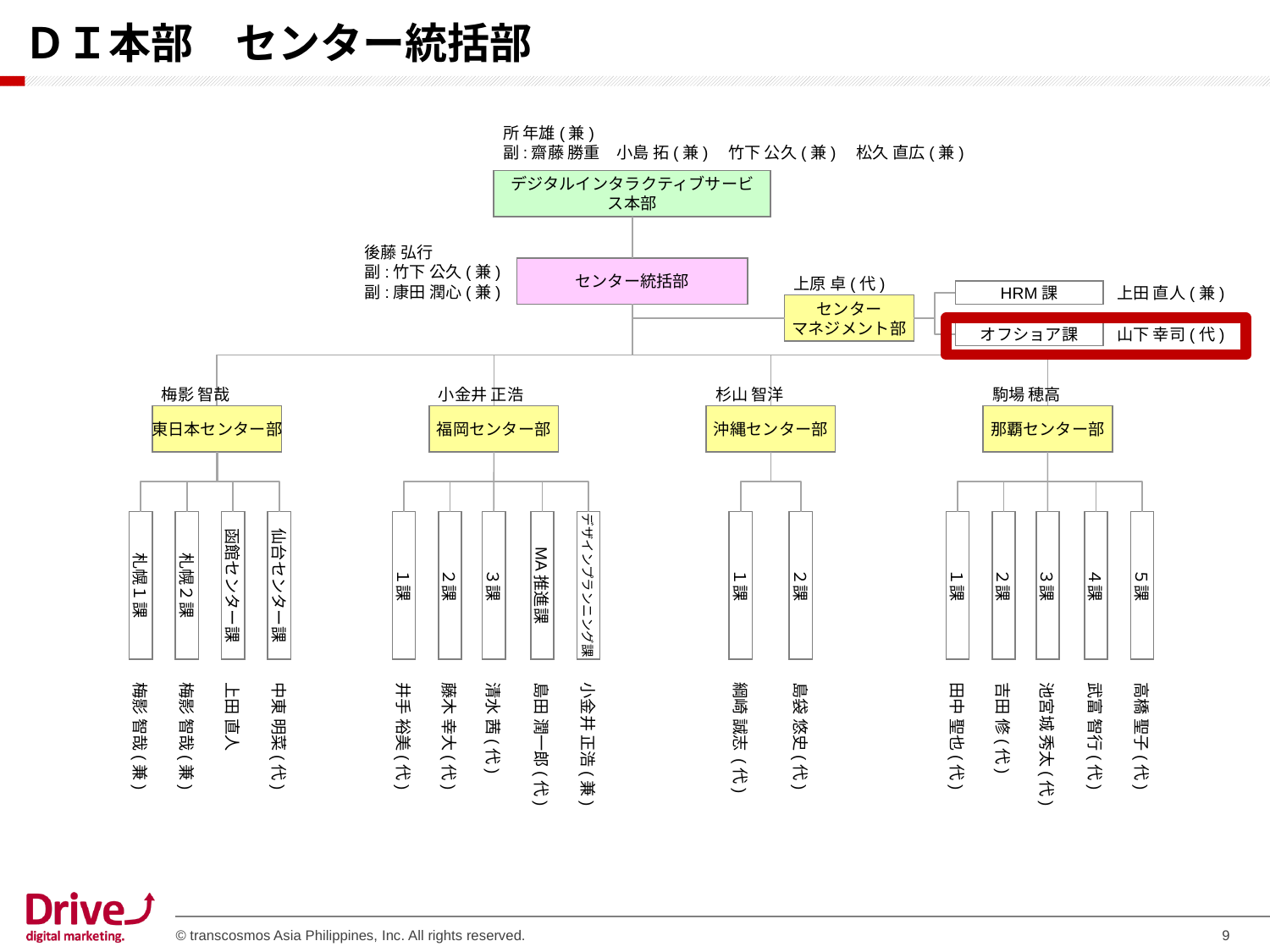

# ＤＩ本部　センター統括部
所 年雄(兼)
副:齋藤 勝重　小島 拓(兼)　竹下 公久(兼)　松久 直広(兼)
デジタルインタラクティブサービス本部
後藤 弘行
副:竹下 公久(兼)
副:康田 潤心(兼)
センター統括部
上原 卓(代)
HRM課
上田 直人(兼)
センター
マネジメント部

オフショア課
山下 幸司(代)
梅影 智哉
小金井 正浩
杉山 智洋
駒場 穂高
東日本センター部
福岡センター部
沖縄センター部
那覇センター部
札幌１課
札幌２課
函館センター課
仙台センター課
１課
２課
３課
MA推進課
デザインプランニング課
１課
２課
１課
２課
３課
４課
５課
梅影 智哉(兼)
梅影 智哉(兼)
上田 直人
中東 明菜(代)
井手 裕美(代)
藤木 幸大(代)
清水 茜(代)
島田 潤一郎(代)
小金井 正浩(兼)
綱崎 誠志 (代)
島袋 悠史(代)
田中 聖也(代)
吉田 修(代)
池宮城 秀太(代)
武富 智行(代)
高橋 聖子(代)